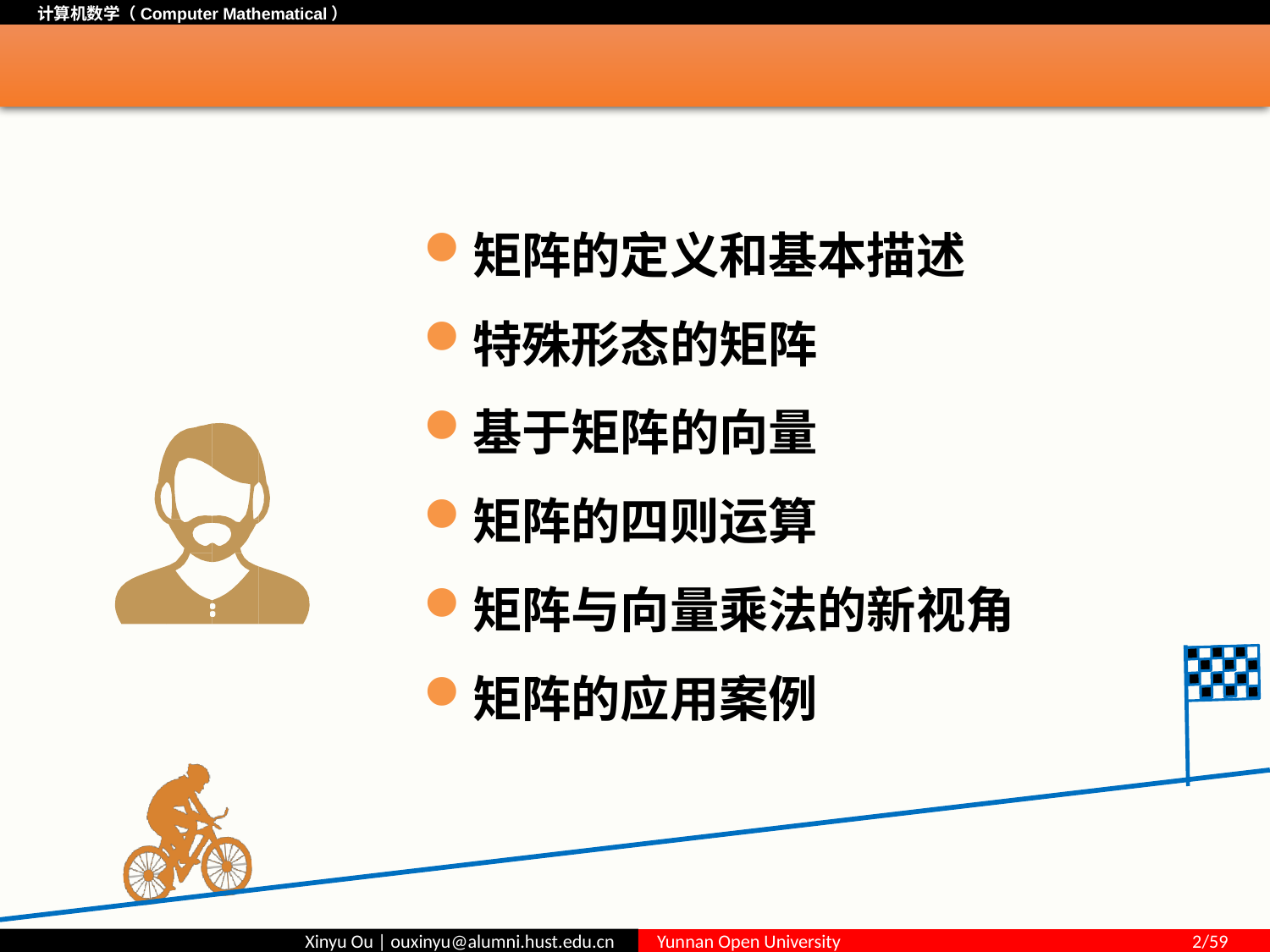

#
矩阵的定义和基本描述
特殊形态的矩阵
基于矩阵的向量
矩阵的四则运算
矩阵与向量乘法的新视角
矩阵的应用案例